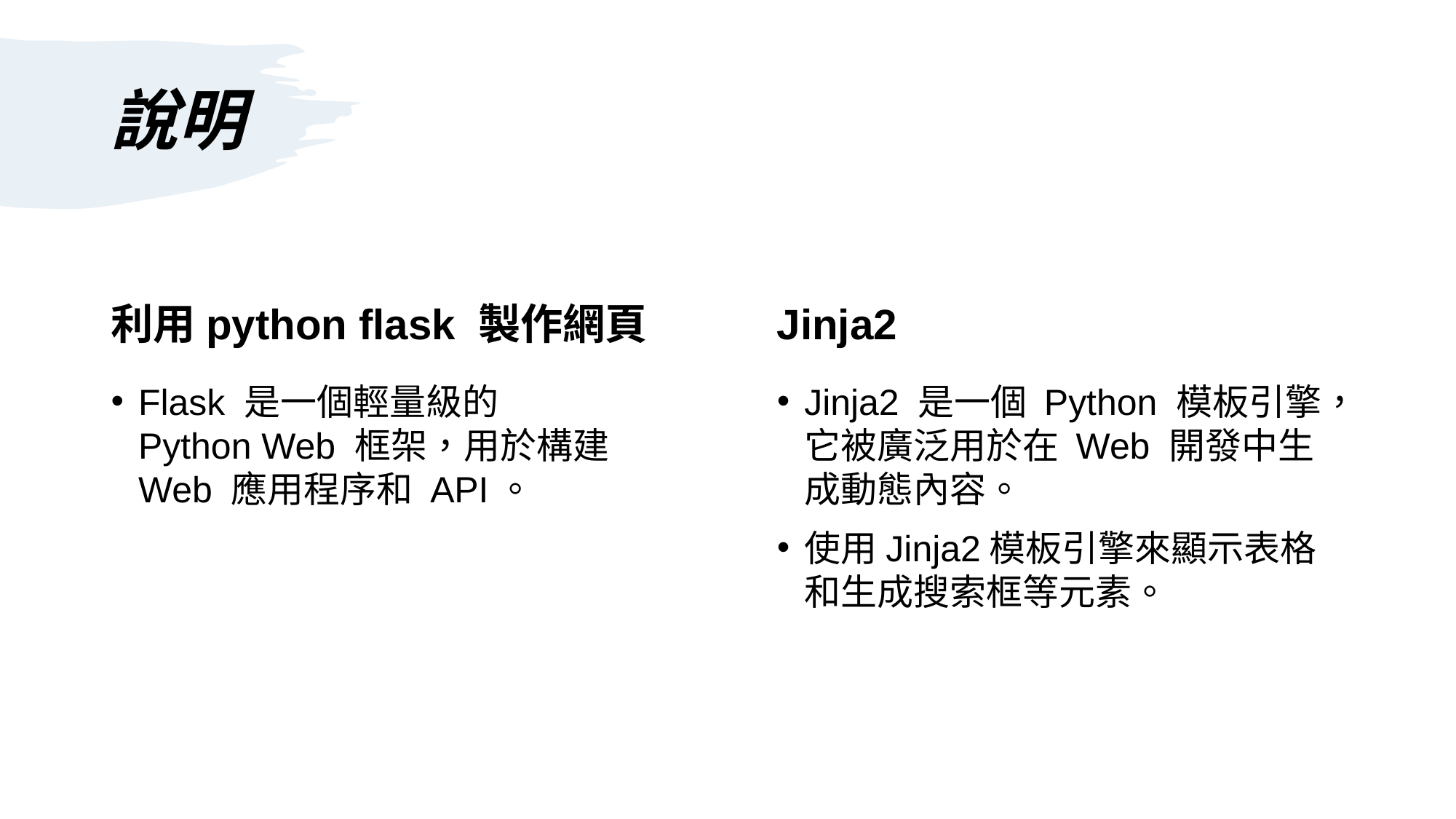

說明
利用python flask 製作網頁
Jinja2
Flask 是一個輕量級的 Python Web 框架，用於構建 Web 應用程序和 API。
Jinja2 是一個 Python 模板引擎，它被廣泛用於在 Web 開發中生成動態內容。
使用Jinja2模板引擎來顯示表格和生成搜索框等元素。